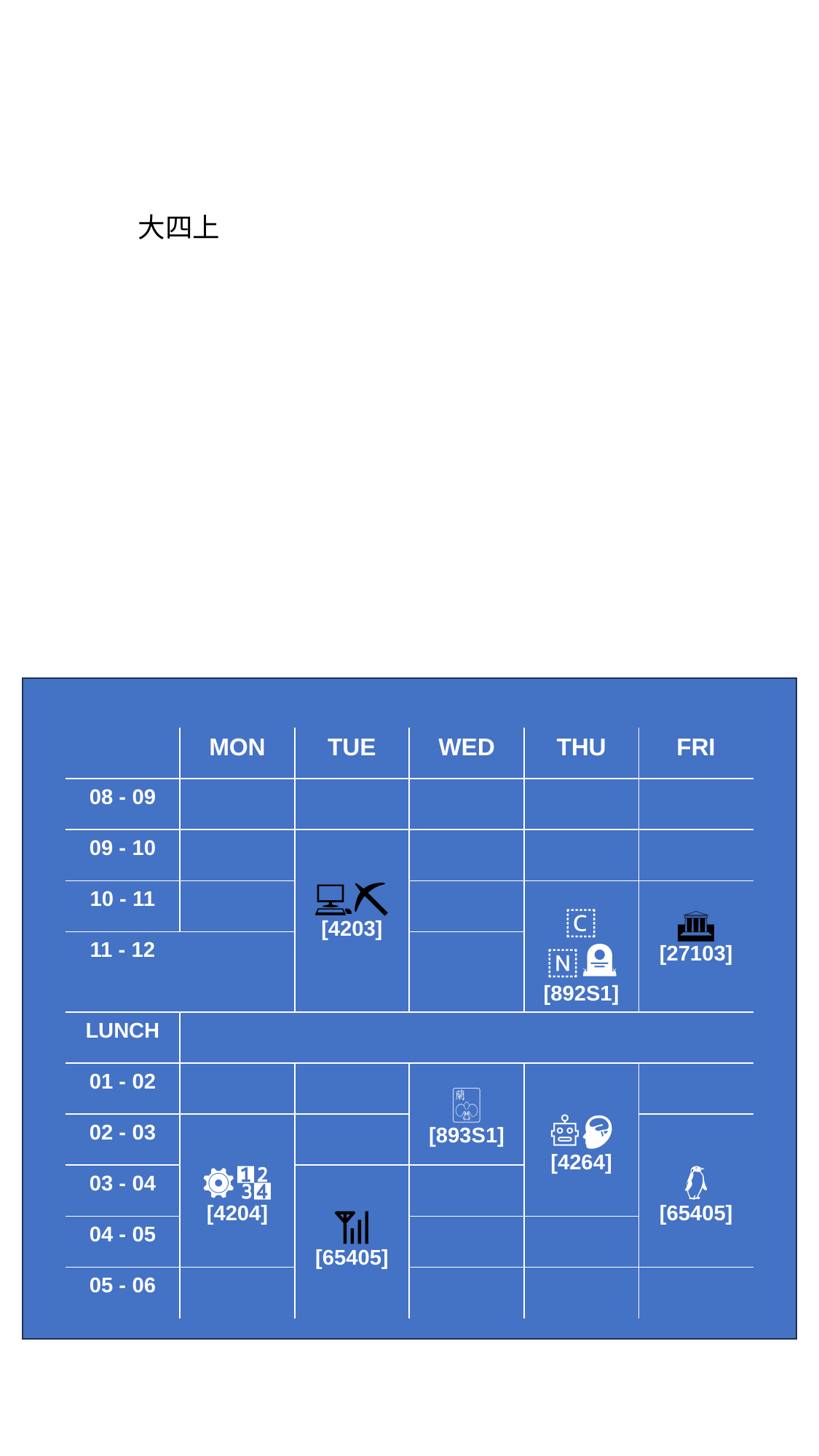

大四上

|  | MON | TUE | WED | THU | FRI |
| --- | --- | --- | --- | --- | --- |
| 08 - 09 |  |  |  |  |  |
| 09 - 10 |  | 💻⛏️ [4203] |  |  |  |
| 10 - 11 |  |  |  | 🇨🇳🪦 [892S1] | 🏛️ [27103] |
| 11 - 12 |  |  |  |  |  |
| LUNCH |  |  |  |  |  |
| 01 - 02 |  |  | 🀣 [893S1] | 🤖🧠 [4264] |  |
| 02 - 03 | ⚙️🔢 [4204] |  |  |  | 🐧 [65405] |
| 03 - 04 |  | 📶 [65405] |  |  |  |
| 04 - 05 |  |  |  |  |  |
| 05 - 06 |  |  |  |  |  |